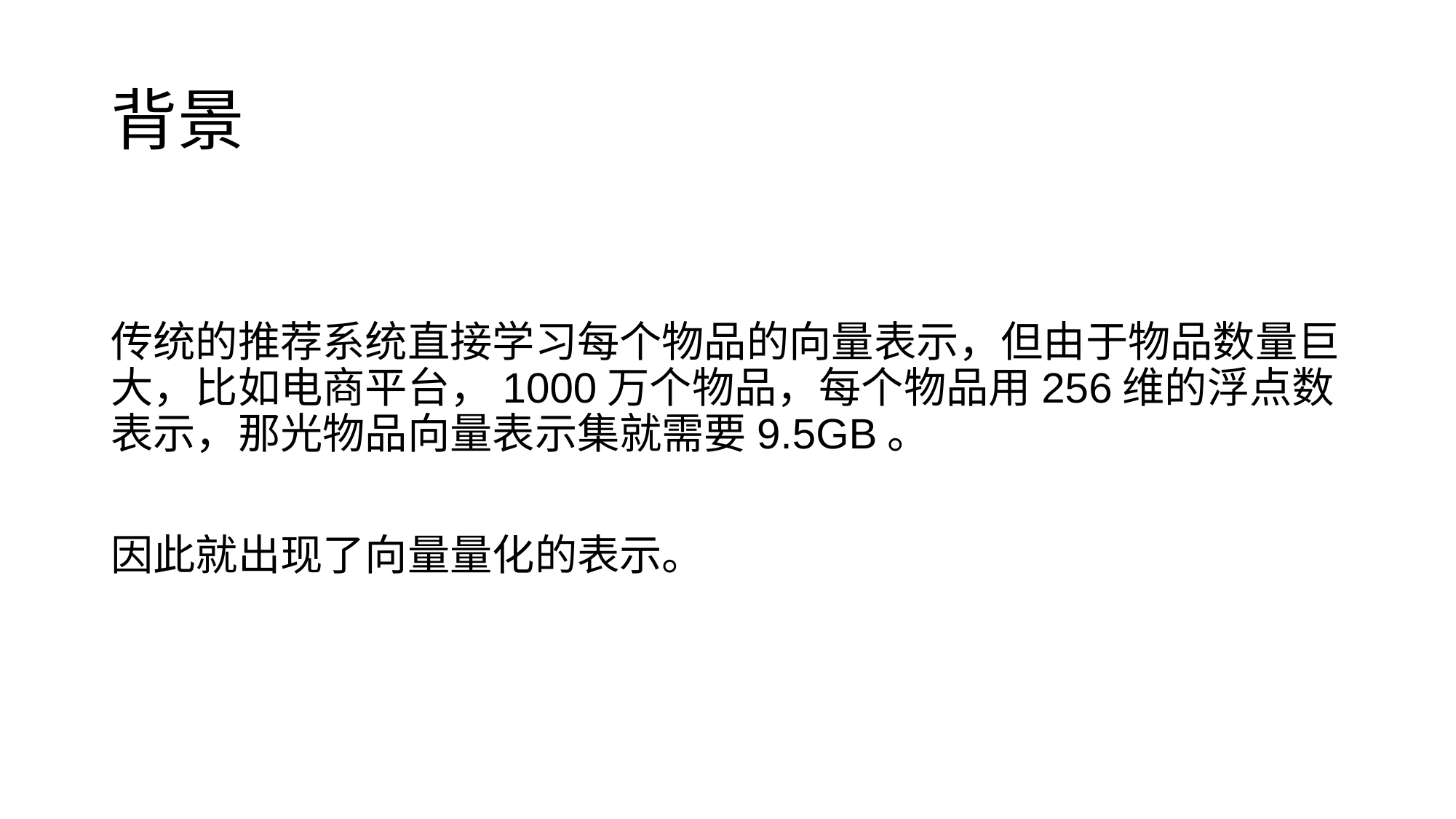

# 背景
传统的推荐系统直接学习每个物品的向量表示，但由于物品数量巨大，比如电商平台，1000万个物品，每个物品用256维的浮点数表示，那光物品向量表示集就需要9.5GB。

因此就出现了向量量化的表示。